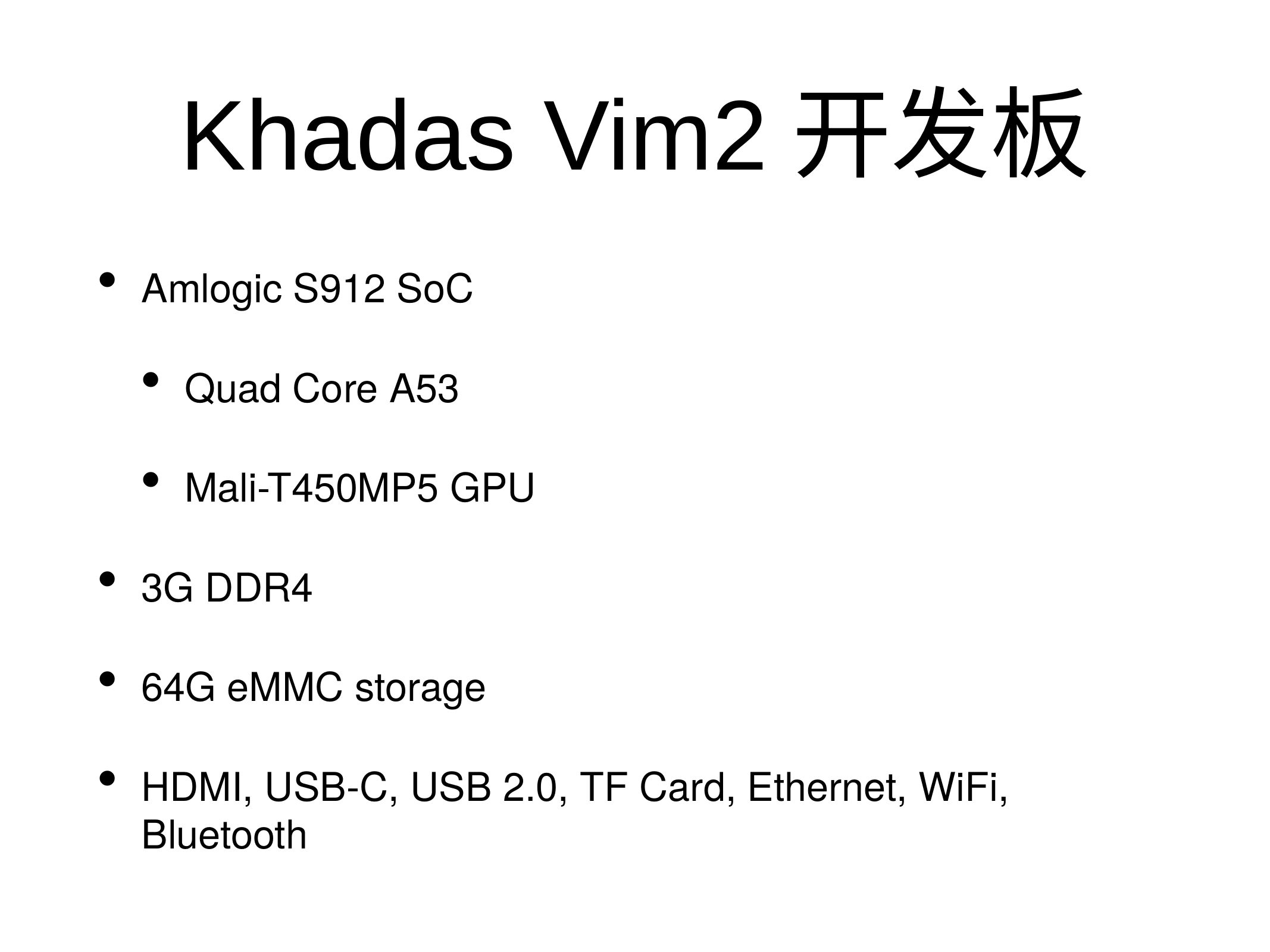

# Khadas Vim2开发板
Amlogic S912 SoC
Quad Core A53
Mali-T450MP5 GPU
3G DDR4
64G eMMC storage
HDMI, USB-C, USB 2.0, TF Card, Ethernet, WiFi, Bluetooth